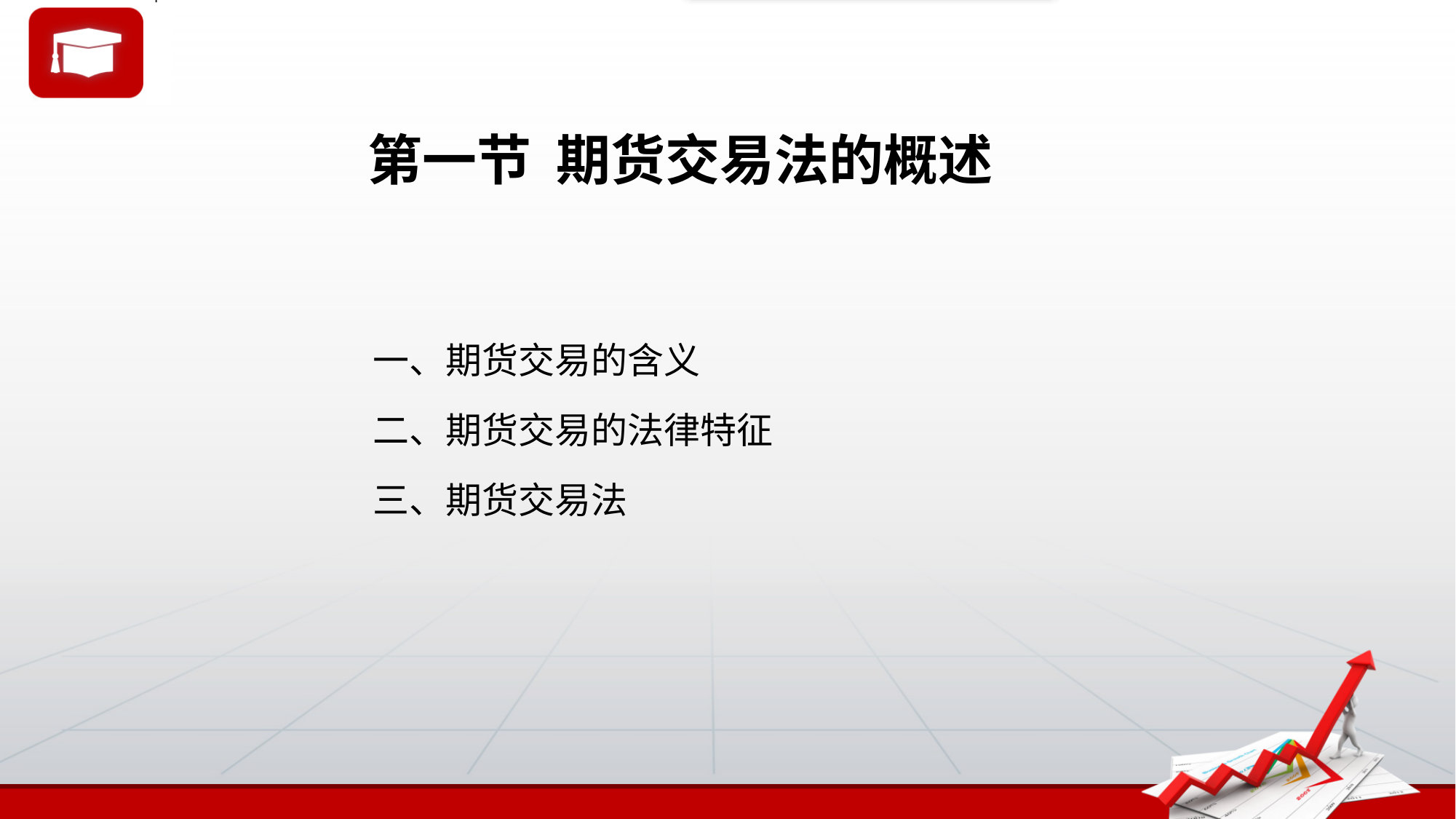

# 第一节  期货交易法的概述
一、期货交易的含义
二、期货交易的法律特征
三、期货交易法